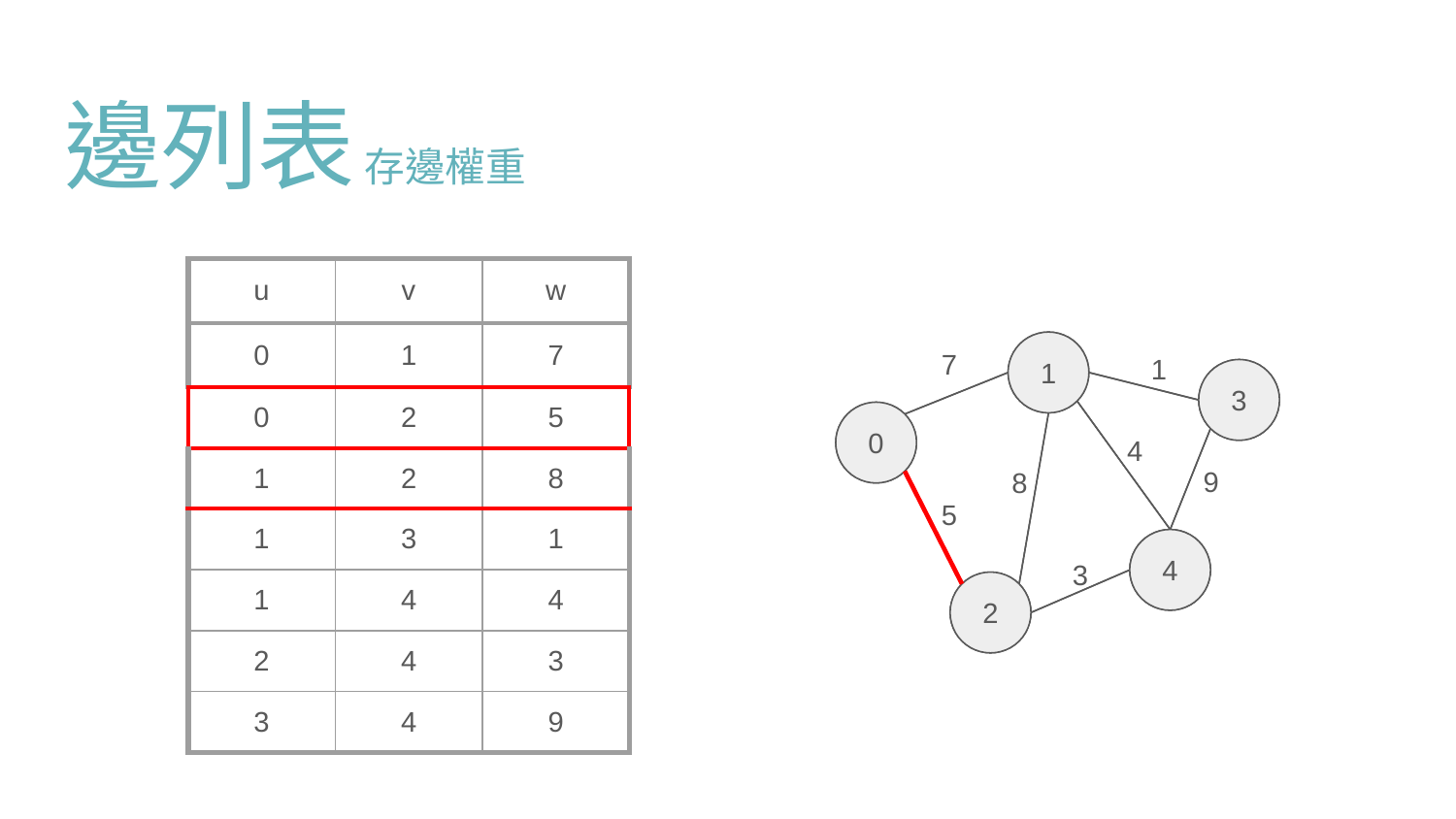

# 邊列表 存邊權重
| u | v | w |
| --- | --- | --- |
| 0 | 1 | 7 |
| 0 | 2 | 5 |
| 1 | 2 | 8 |
| 1 | 3 | 1 |
| 1 | 4 | 4 |
| 2 | 4 | 3 |
| 3 | 4 | 9 |
7
1
1
1
3
3
0
0
4
9
8
5
4
4
3
2
2